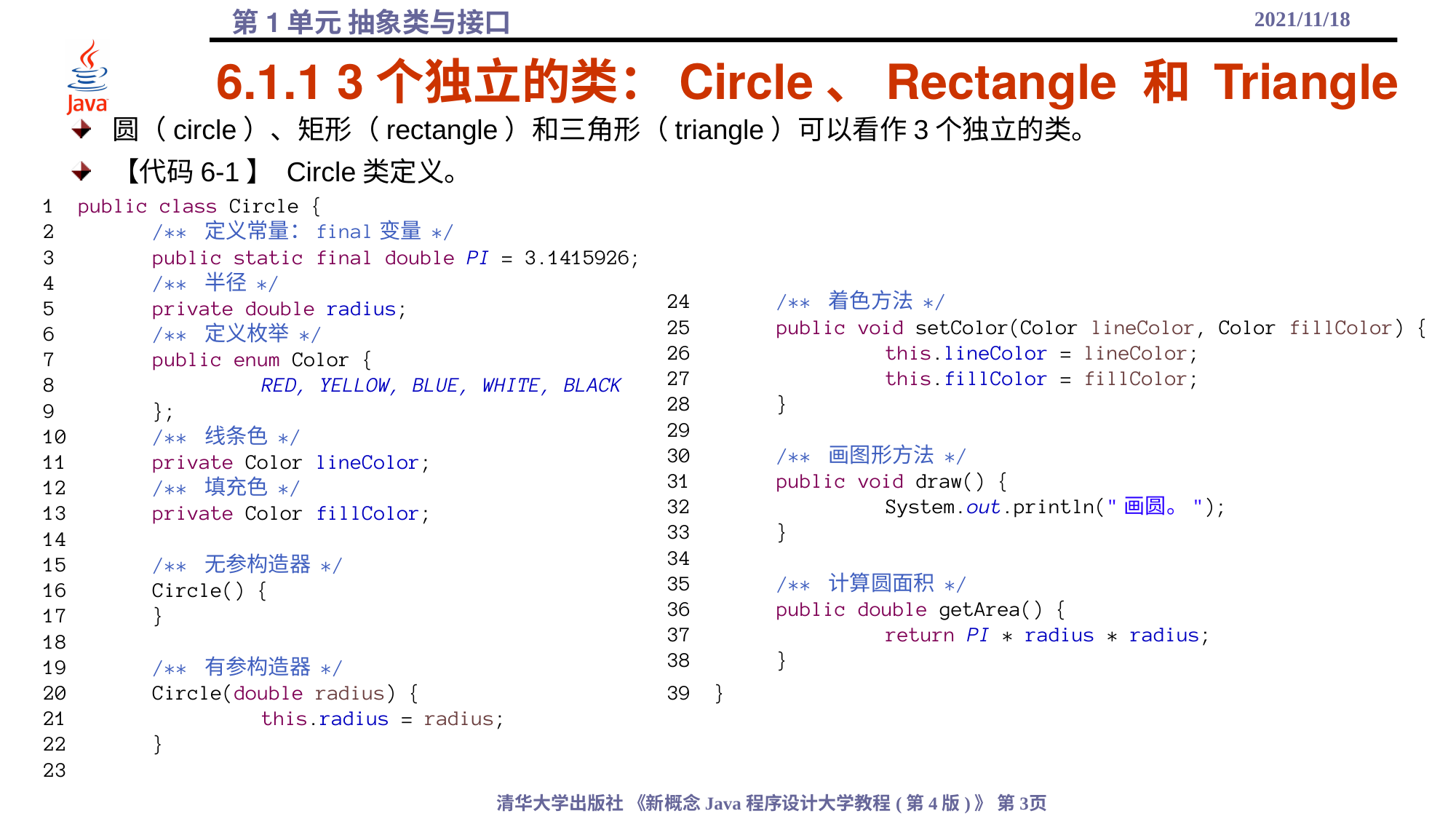

2021/11/18
# 6.1.1 3个独立的类：Circle、Rectangle 和 Triangle
圆（circle）、矩形（rectangle）和三角形（triangle）可以看作3个独立的类。
【代码6-1】 Circle类定义。
1  public class Circle {
2	/** 定义常量：final变量 */
3	public static final double PI = 3.1415926;
4	/** 半径 */
5	private double radius;
6	/** 定义枚举 */
7	public enum Color {
8		RED, YELLOW, BLUE, WHITE, BLACK
9	};
10	/** 线条色 */
11	private Color lineColor;
12	/** 填充色 */
13	private Color fillColor;
14
15	/** 无参构造器 */
16	Circle() {
17	}
18
19	/** 有参构造器 */
20	Circle(double radius) {
21		this.radius = radius;
22	}
23

24	/** 着色方法 */
25	public void setColor(Color lineColor, Color fillColor) {
26		this.lineColor = lineColor;
27		this.fillColor = fillColor;
28	}
29
30	/** 画图形方法 */
31	public void draw() {
32		System.out.println("画圆。");
33	}
34
35	/** 计算圆面积 */
36	public double getArea() {
37		return PI * radius * radius;
38	}
39  }